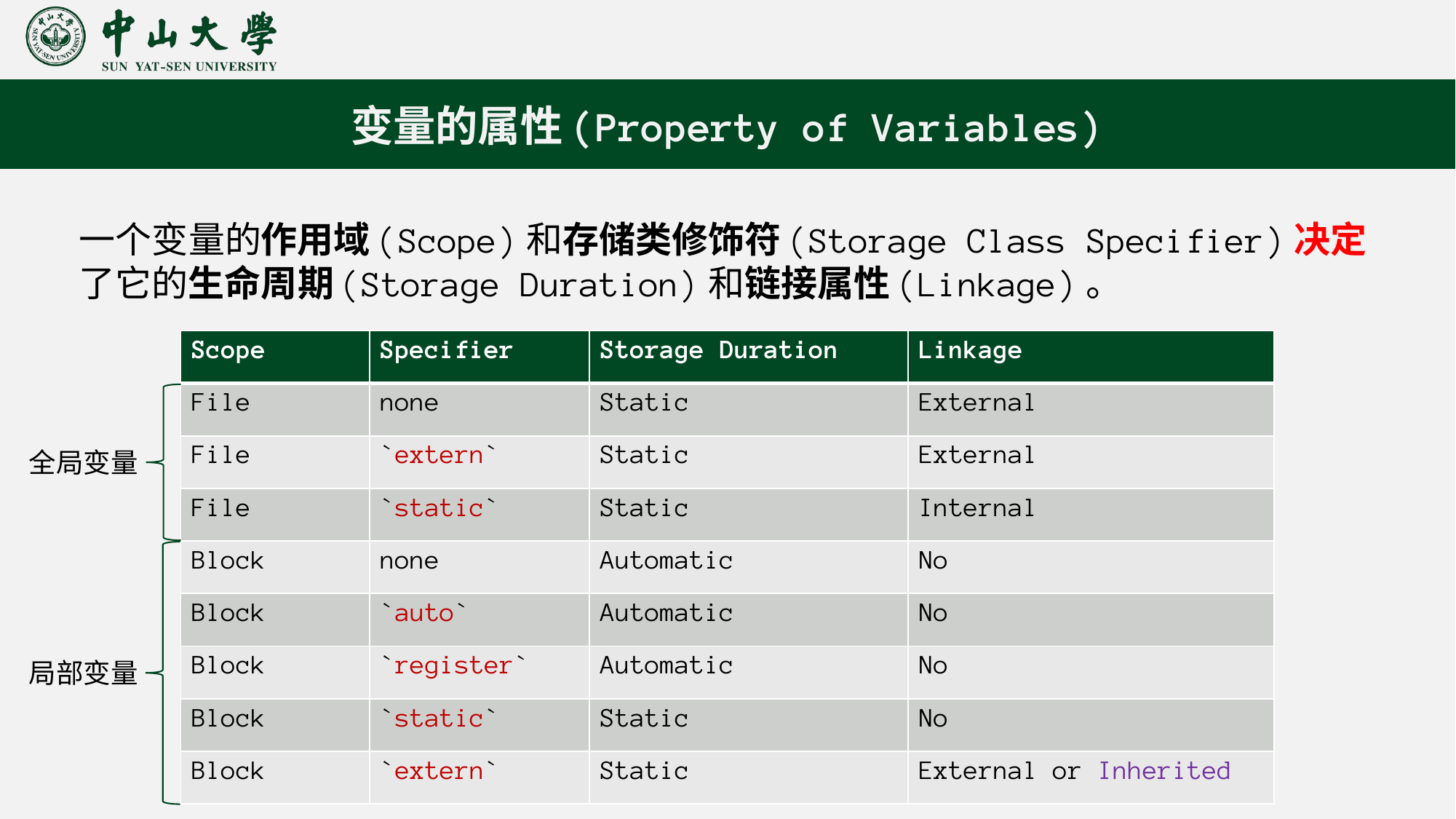

变量的属性(Property of Variables)
一个变量的作用域(Scope)和存储类修饰符(Storage Class Specifier)决定了它的生命周期(Storage Duration)和链接属性(Linkage)。
| Scope | Specifier | Storage Duration | Linkage |
| --- | --- | --- | --- |
| File | none | Static | External |
| File | `extern` | Static | External |
| File | `static` | Static | Internal |
| Block | none | Automatic | No |
| Block | `auto` | Automatic | No |
| Block | `register` | Automatic | No |
| Block | `static` | Static | No |
| Block | `extern` | Static | External or Inherited |

全局变量

局部变量